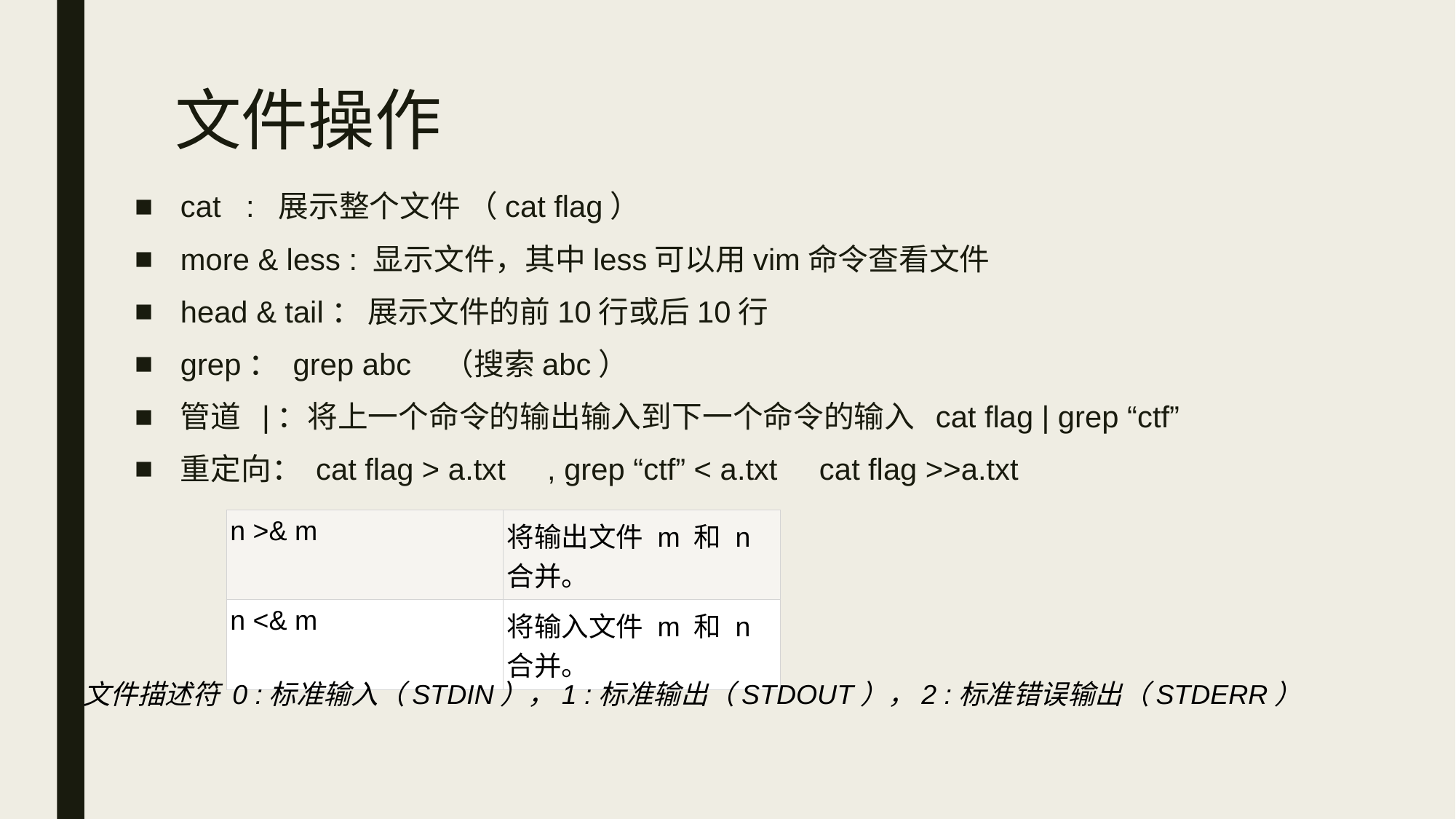

# 文件操作
cat   :  展示整个文件 （cat flag）
more & less : 显示文件，其中less可以用vim命令查看文件
head & tail： 展示文件的前10行或后10行
grep： grep abc   （搜索abc）
管道  |：将上一个命令的输出输入到下一个命令的输入  cat flag | grep “ctf”
重定向： cat flag > a.txt     , grep “ctf” < a.txt     cat flag >>a.txt

| n >& m | 将输出文件 m 和 n 合并。 |
| --- | --- |
| n <& m | 将输入文件 m 和 n 合并。 |
文件描述符 0 :标准输入（STDIN），1 :标准输出（STDOUT），2 :标准错误输出（STDERR）